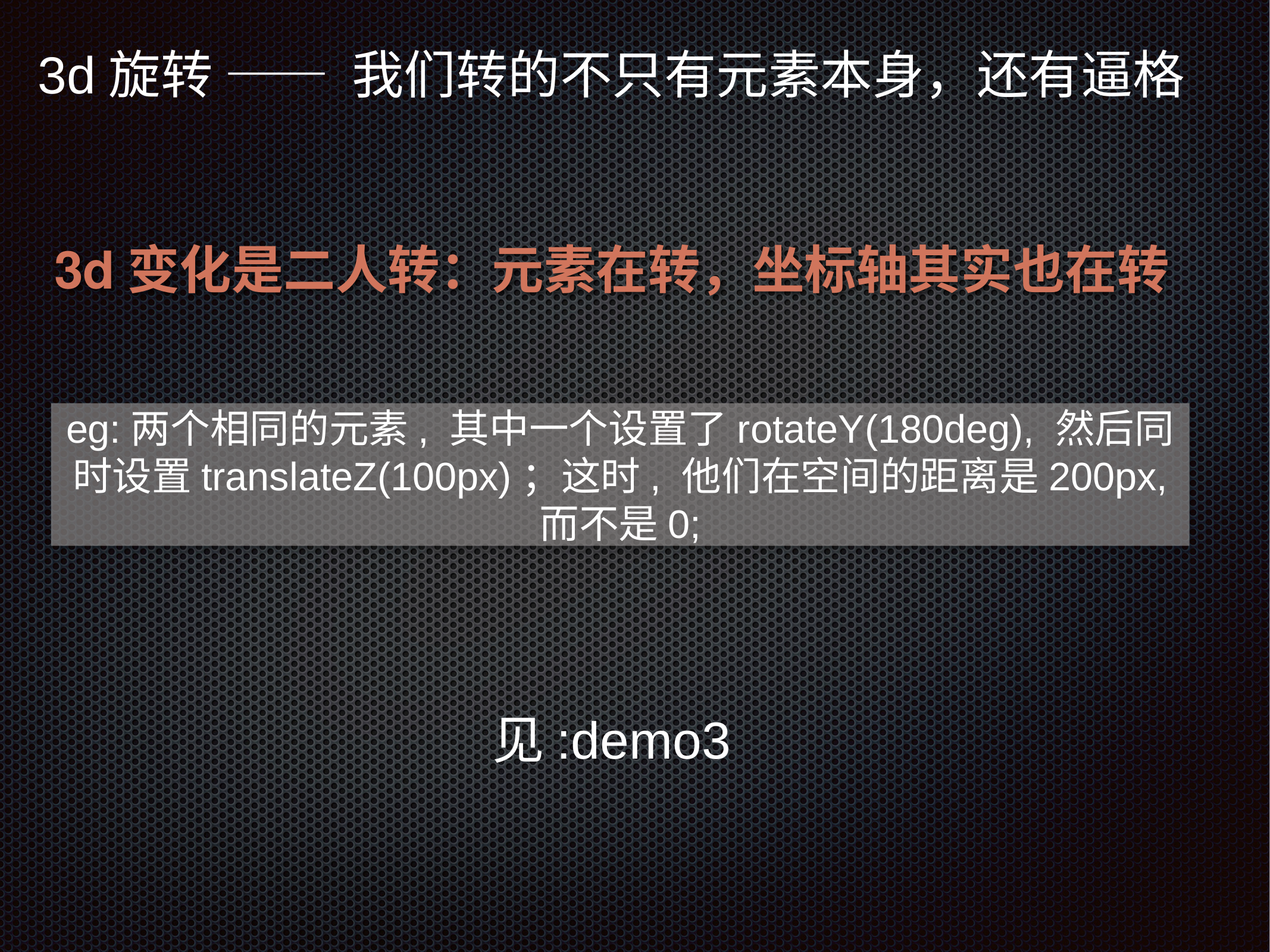

3d旋转 ——  我们转的不只有元素本身，还有逼格
3d变化是二人转：元素在转，坐标轴其实也在转
eg:两个相同的元素, 其中一个设置了rotateY(180deg), 然后同时设置translateZ(100px)；这时, 他们在空间的距离是200px, 而不是0;
见:demo3